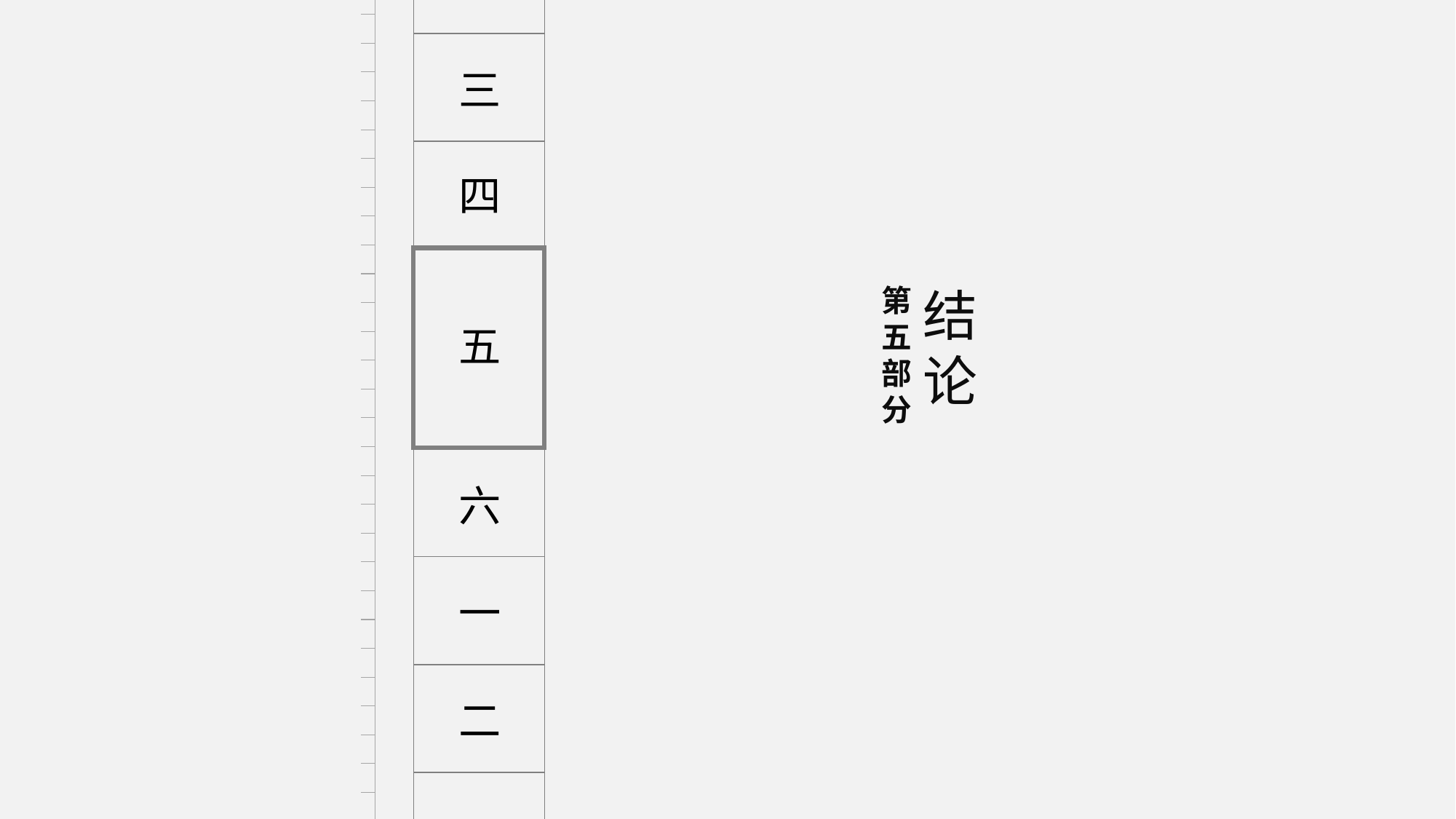

三
四
第五部分
结论
五
六
一
二